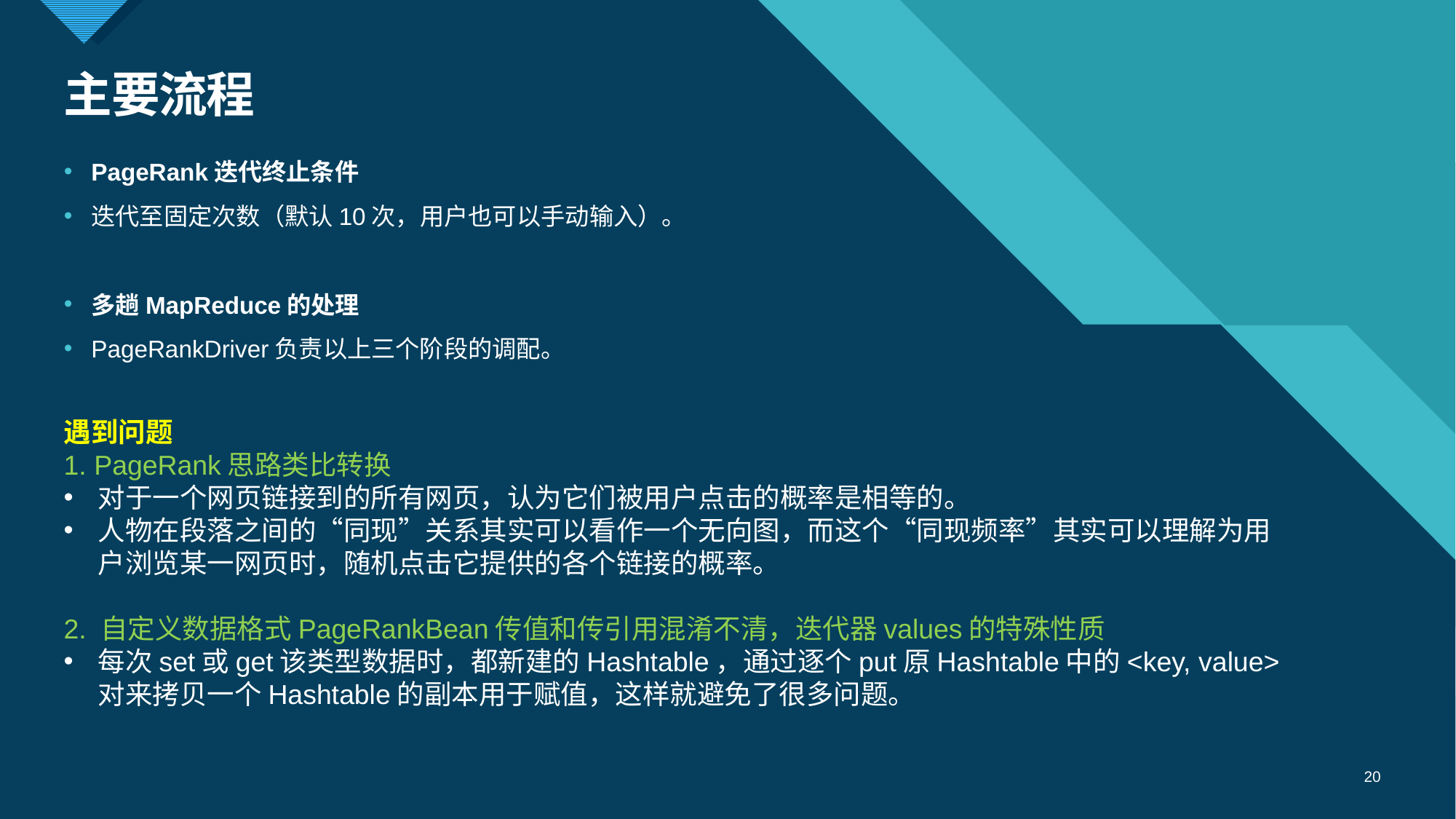

# 主要流程
PageRank迭代终止条件
迭代至固定次数（默认10次，用户也可以手动输入）。

多趟MapReduce的处理
PageRankDriver负责以上三个阶段的调配。

遇到问题
1. PageRank思路类比转换
对于一个网页链接到的所有网页，认为它们被用户点击的概率是相等的。
人物在段落之间的“同现”关系其实可以看作一个无向图，而这个“同现频率”其实可以理解为用户浏览某一网页时，随机点击它提供的各个链接的概率。

2. 自定义数据格式PageRankBean传值和传引用混淆不清，迭代器values的特殊性质
每次set或get该类型数据时，都新建的Hashtable，通过逐个put原Hashtable中的<key, value>对来拷贝一个Hashtable的副本用于赋值，这样就避免了很多问题。

20